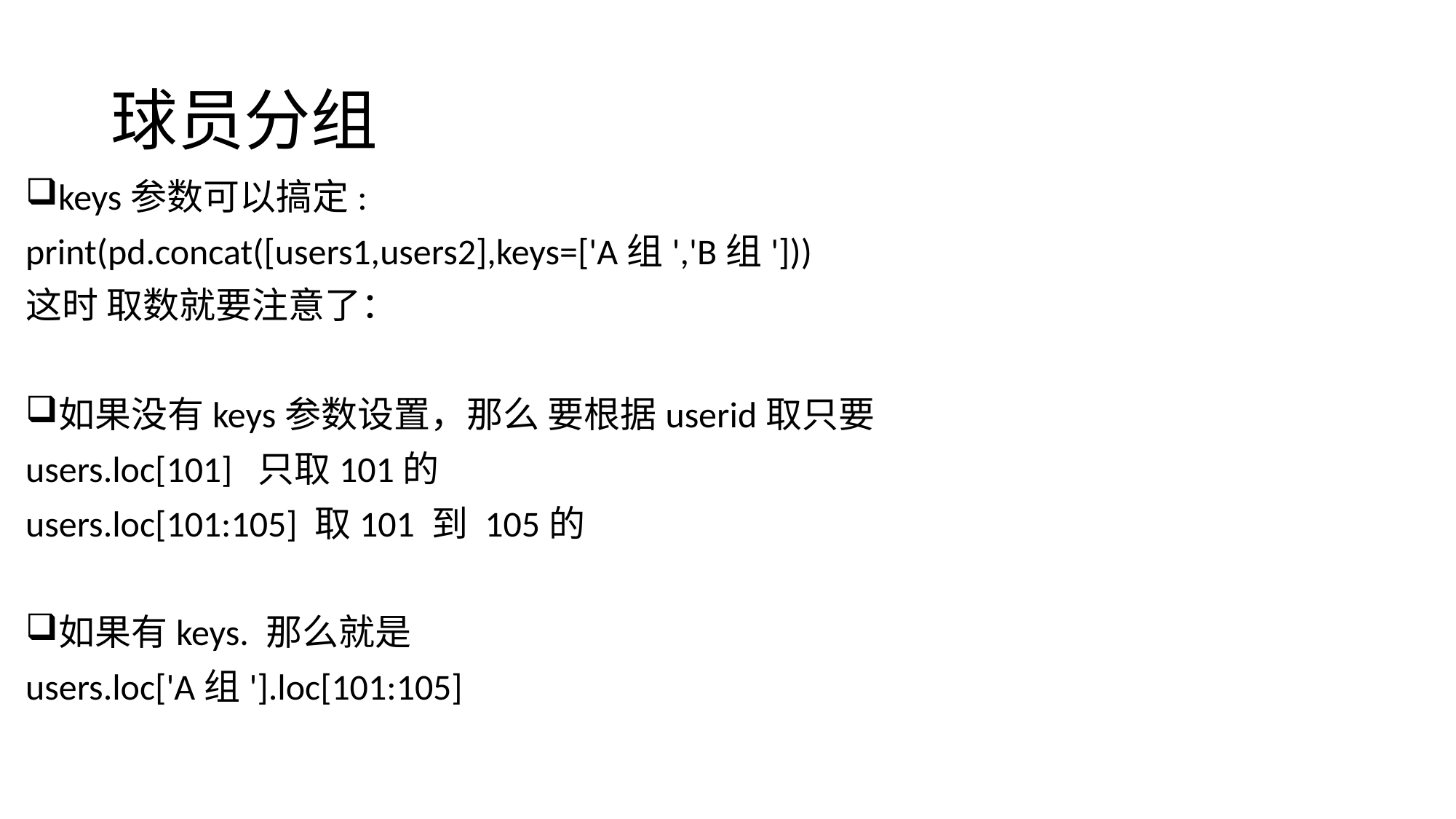

# 球员分组
keys参数可以搞定:
print(pd.concat([users1,users2],keys=['A组','B组']))
这时 取数就要注意了：

如果没有keys参数设置，那么 要根据userid取只要
users.loc[101]  只取101的
users.loc[101:105] 取101 到 105的

如果有keys. 那么就是
users.loc['A组'].loc[101:105]